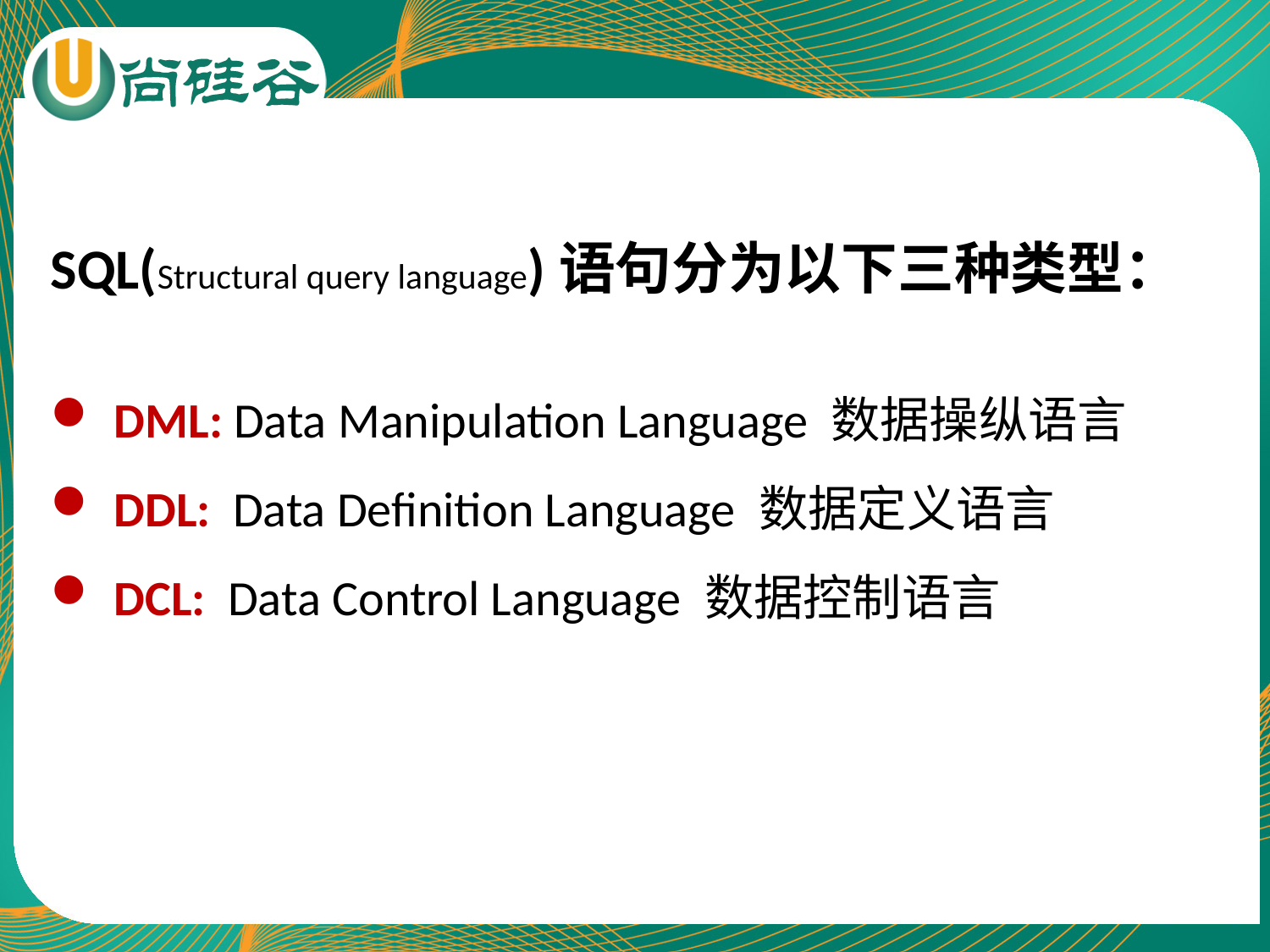

SQL(Structural query language)语句分为以下三种类型：

DML: Data Manipulation Language 数据操纵语言
DDL:  Data Definition Language 数据定义语言
DCL:  Data Control Language 数据控制语言